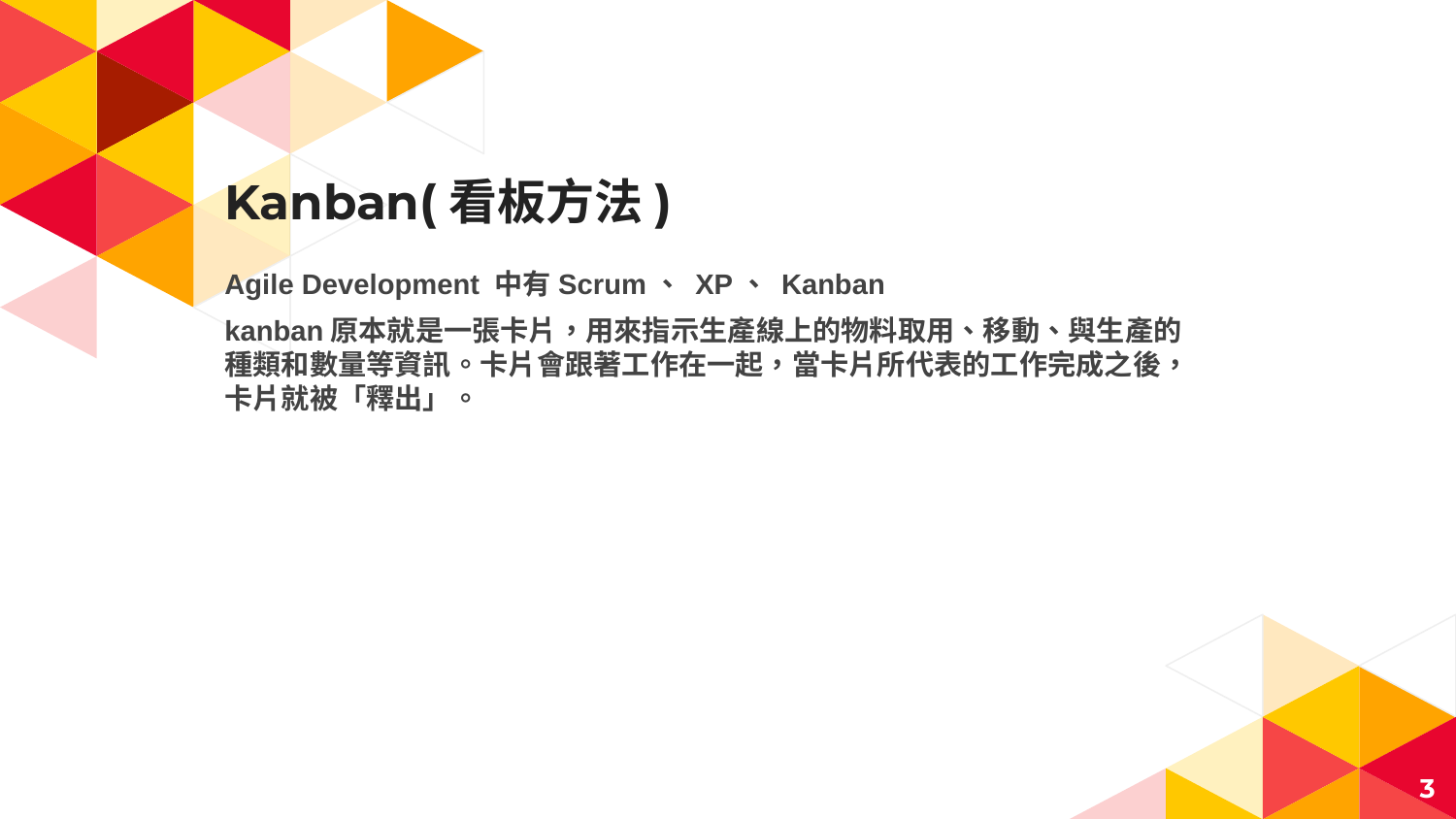

# Kanban(看板方法)
Agile Development 中有Scrum、 XP、 Kanban
kanban原本就是一張卡片，用來指示生產線上的物料取用、移動、與生產的種類和數量等資訊。卡片會跟著工作在一起，當卡片所代表的工作完成之後，卡片就被「釋出」。

3